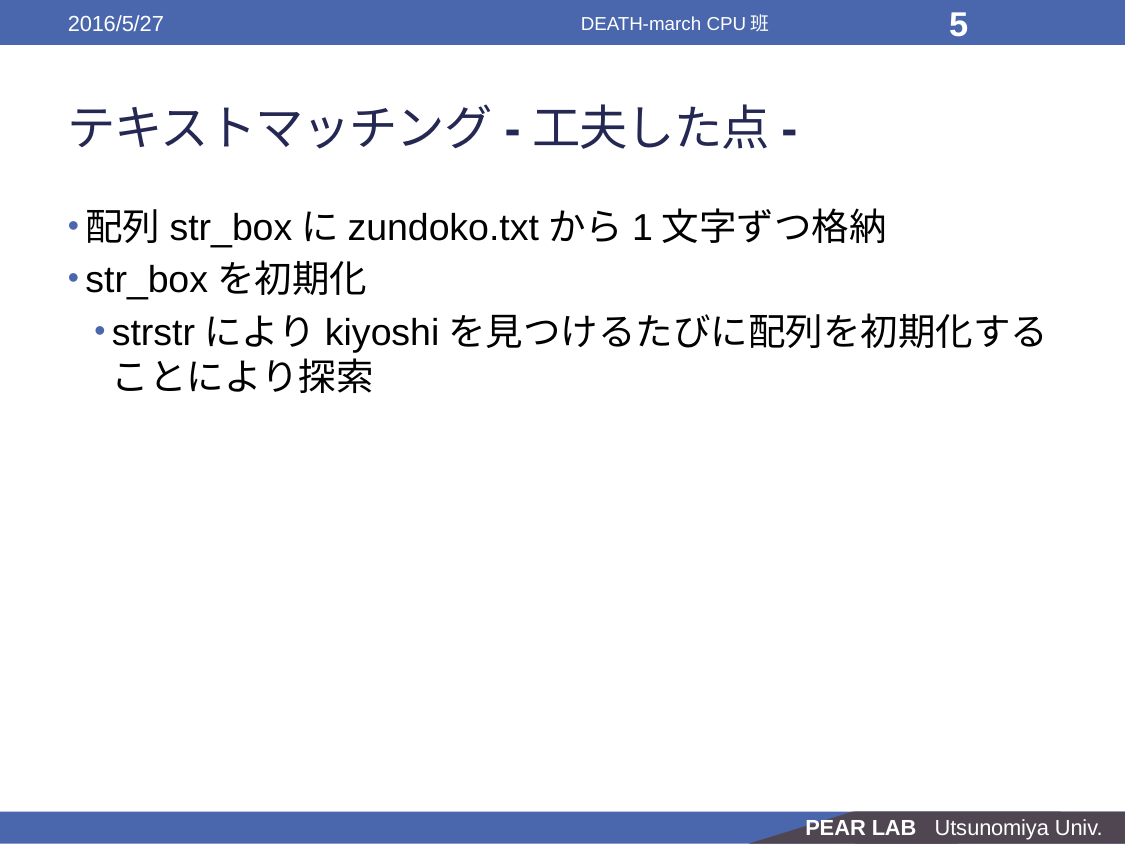

2016/5/27
DEATH-march CPU班
5
# テキストマッチング-工夫した点-
配列str_boxにzundoko.txtから1文字ずつ格納
str_boxを初期化
strstrによりkiyoshiを見つけるたびに配列を初期化することにより探索